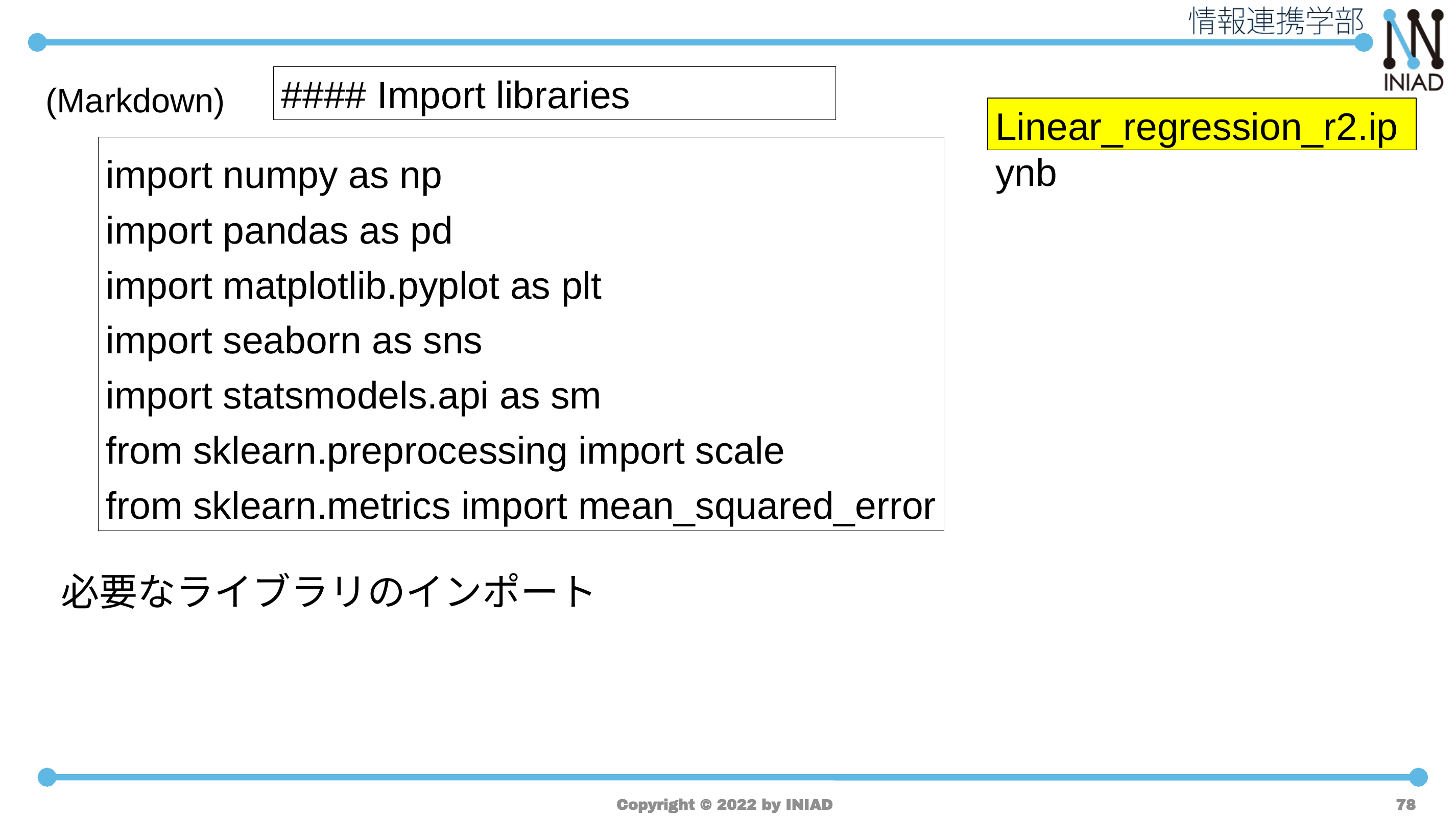

#### Import libraries
(Markdown)
Linear_regression_r2.ipynb

import numpy as np
import pandas as pd
import matplotlib.pyplot as plt
import seaborn as sns
import statsmodels.api as sm
from sklearn.preprocessing import scale
from sklearn.metrics import mean_squared_error
必要なライブラリのインポート
Copyright © 2022 by INIAD
78